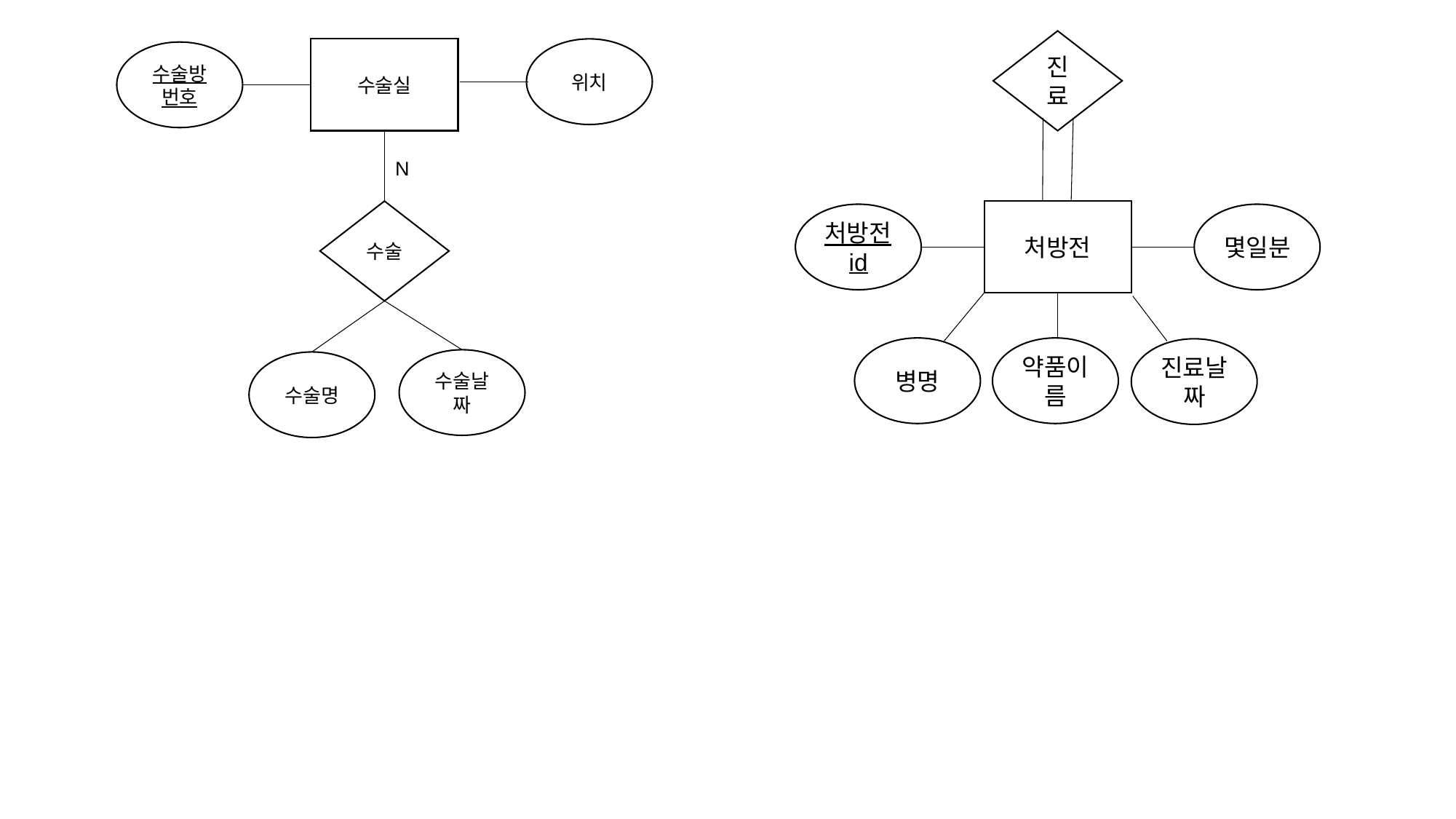

진료
수술실
위치
수술방번호
N
수술
처방전
처방전id
몇일분
병명
약품이름
진료날짜
수술날짜
수술명